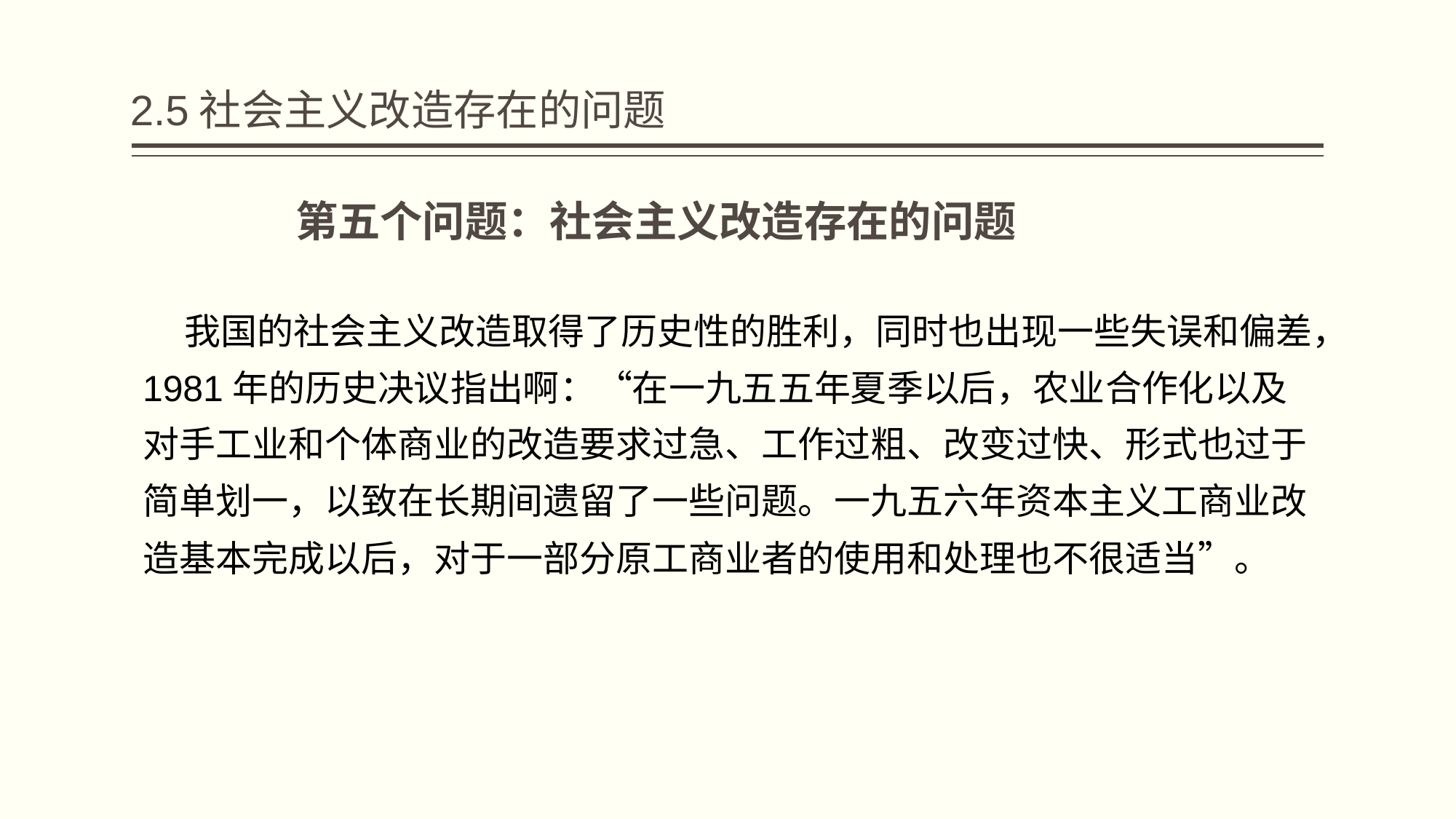

# 2.5社会主义改造存在的问题
第五个问题：社会主义改造存在的问题
    我国的社会主义改造取得了历史性的胜利，同时也出现一些失误和偏差，1981年的历史决议指出啊：“在一九五五年夏季以后，农业合作化以及对手工业和个体商业的改造要求过急、工作过粗、改变过快、形式也过于简单划一，以致在长期间遗留了一些问题。一九五六年资本主义工商业改造基本完成以后，对于一部分原工商业者的使用和处理也不很适当”。